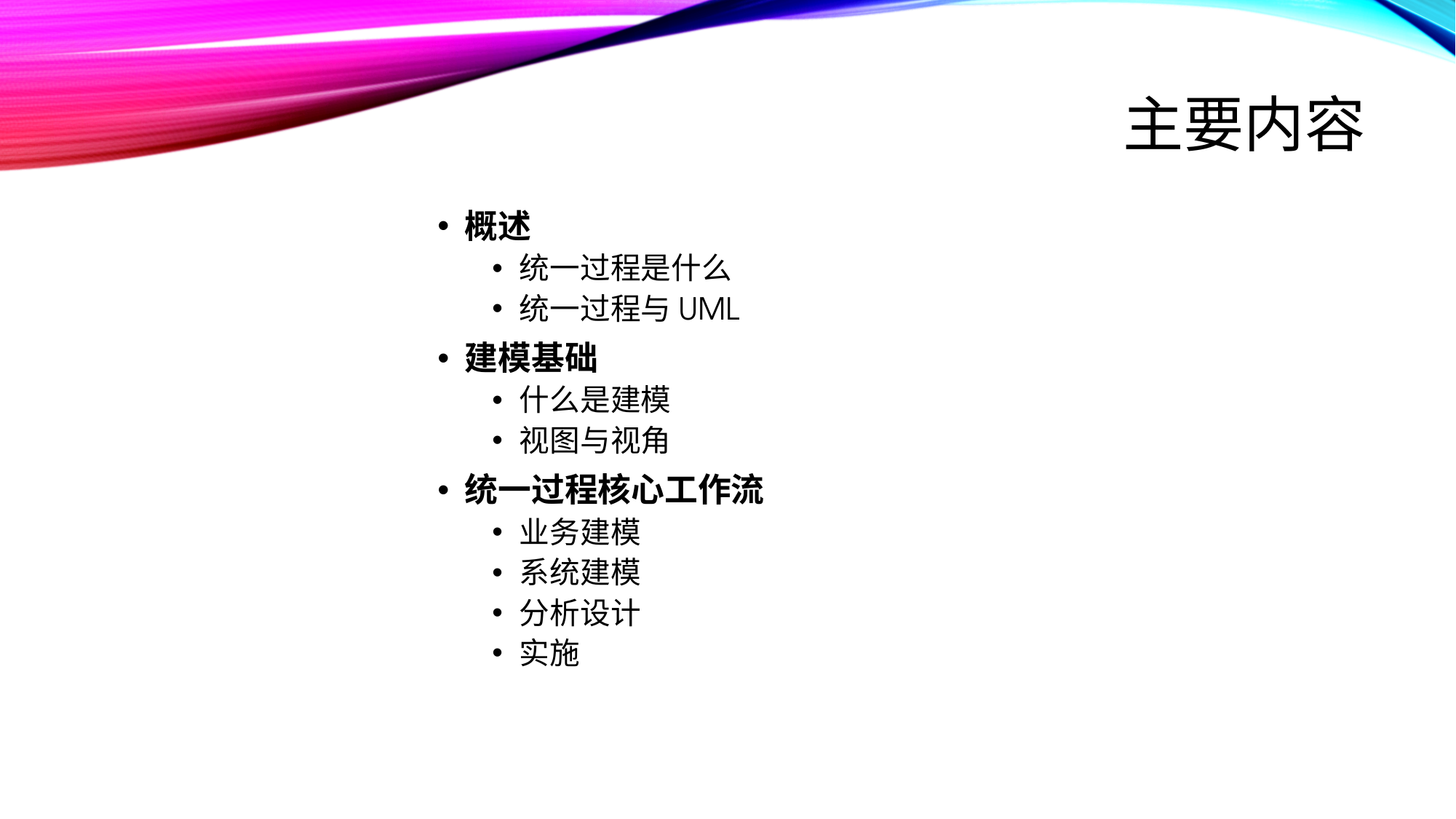

# 主要内容
概述
统一过程是什么
统一过程与UML
建模基础
什么是建模
视图与视角
统一过程核心工作流
业务建模
系统建模
分析设计
实施